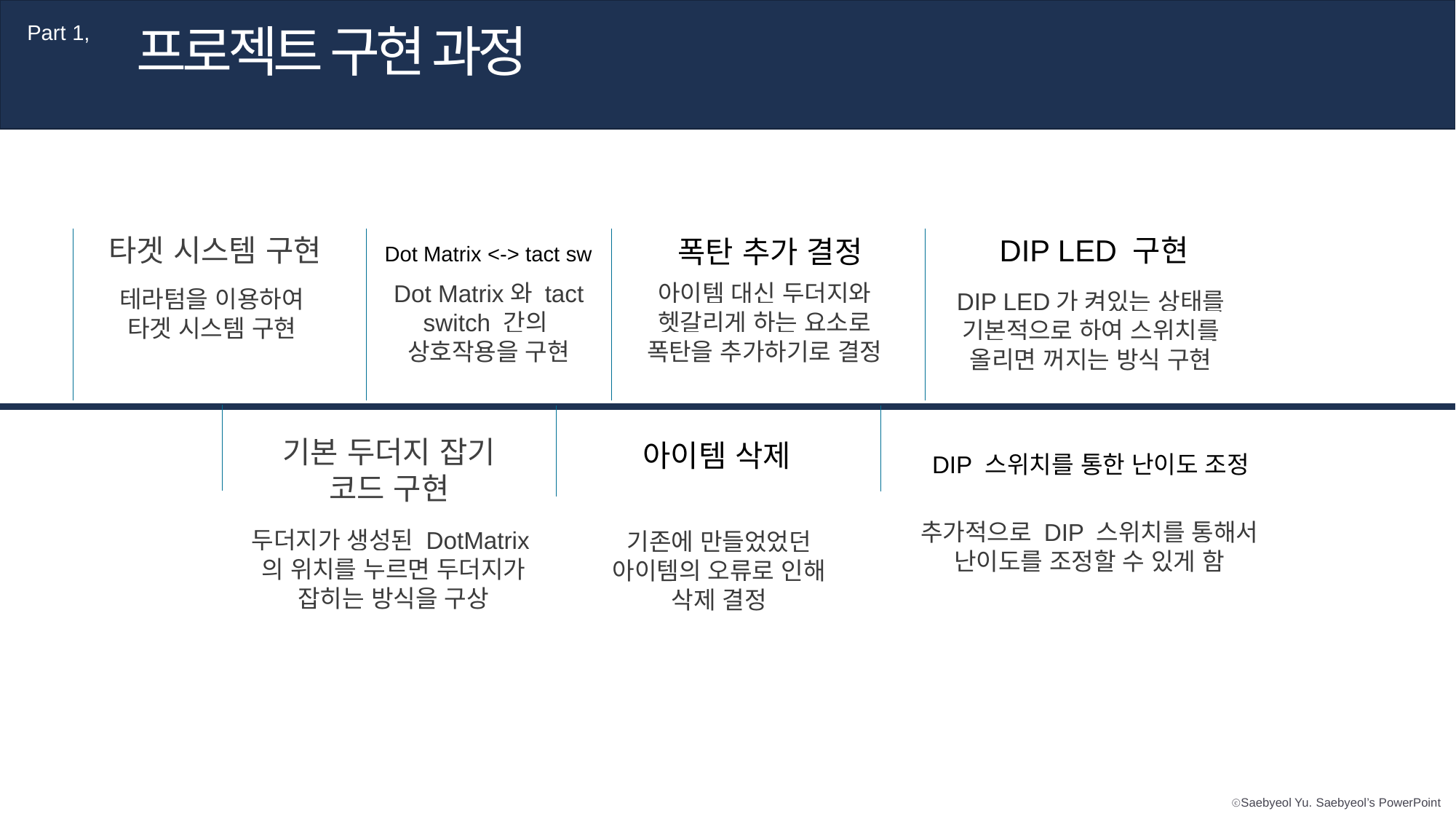

프로젝트 구현 과정
Part 1,
타겟 시스템 구현
DIP LED 구현
폭탄 추가 결정
Dot Matrix <-> tact sw
Dot Matrix와 tact switch 간의
상호작용을 구현
아이템 대신 두더지와 헷갈리게 하는 요소로 폭탄을 추가하기로 결정
테라텀을 이용하여 타겟 시스템 구현
DIP LED가 켜있는 상태를
기본적으로 하여 스위치를
올리면 꺼지는 방식 구현
기본 두더지 잡기
코드 구현
아이템 삭제
DIP 스위치를 통한 난이도 조정
추가적으로 DIP 스위치를 통해서 난이도를 조정할 수 있게 함
두더지가 생성된 DotMatrix의 위치를 누르면 두더지가 잡히는 방식을 구상
기존에 만들었었던
아이템의 오류로 인해
삭제 결정